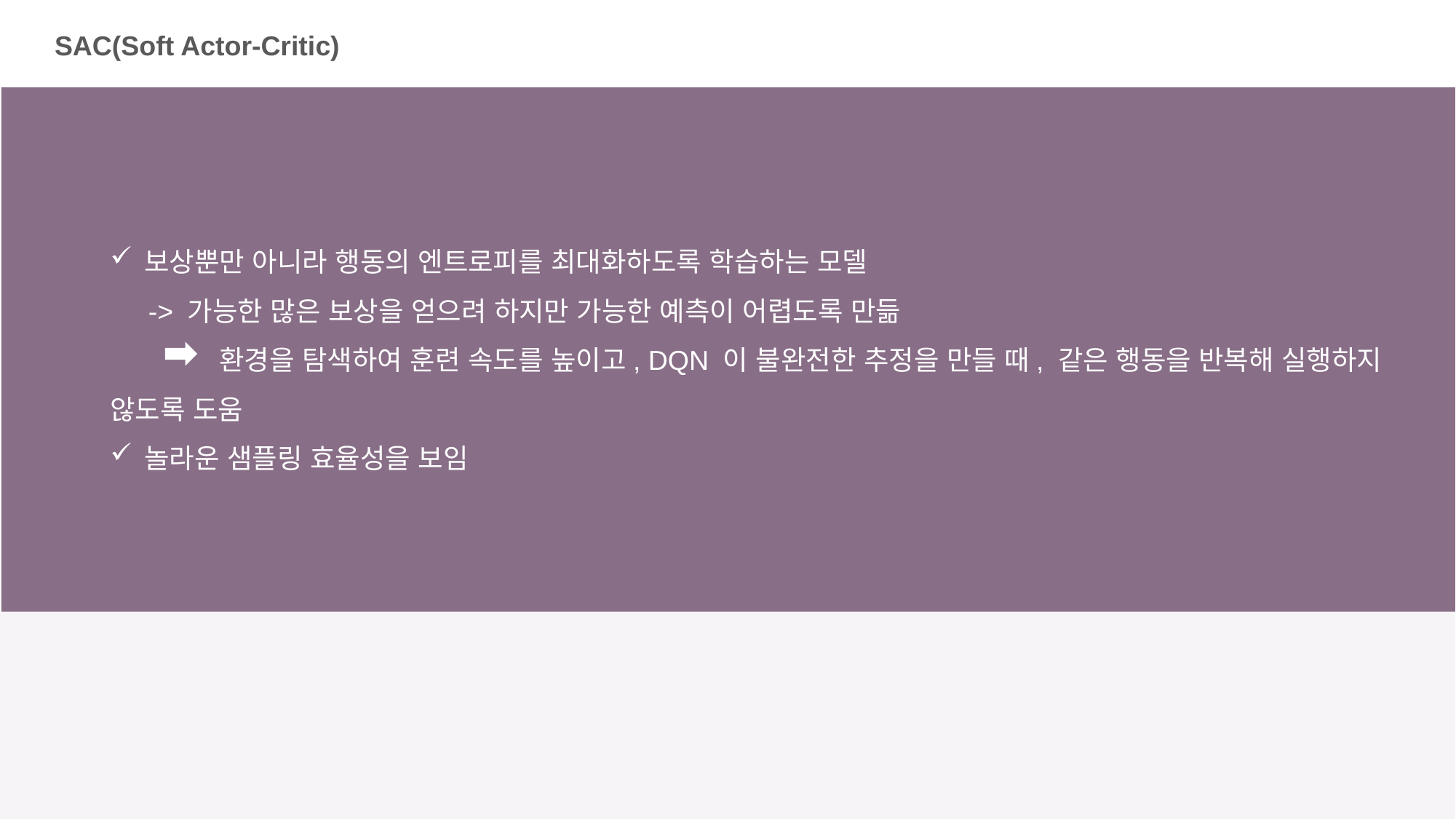

SAC(Soft Actor-Critic)

보상뿐만 아니라 행동의 엔트로피를 최대화하도록 학습하는 모델
     -> 가능한 많은 보상을 얻으려 하지만 가능한 예측이 어렵도록 만듦
	환경을 탐색하여 훈련 속도를 높이고, DQN 이 불완전한 추정을 만들 때, 같은 행동을 반복해 실행하지 않도록 도움
놀라운 샘플링 효율성을 보임